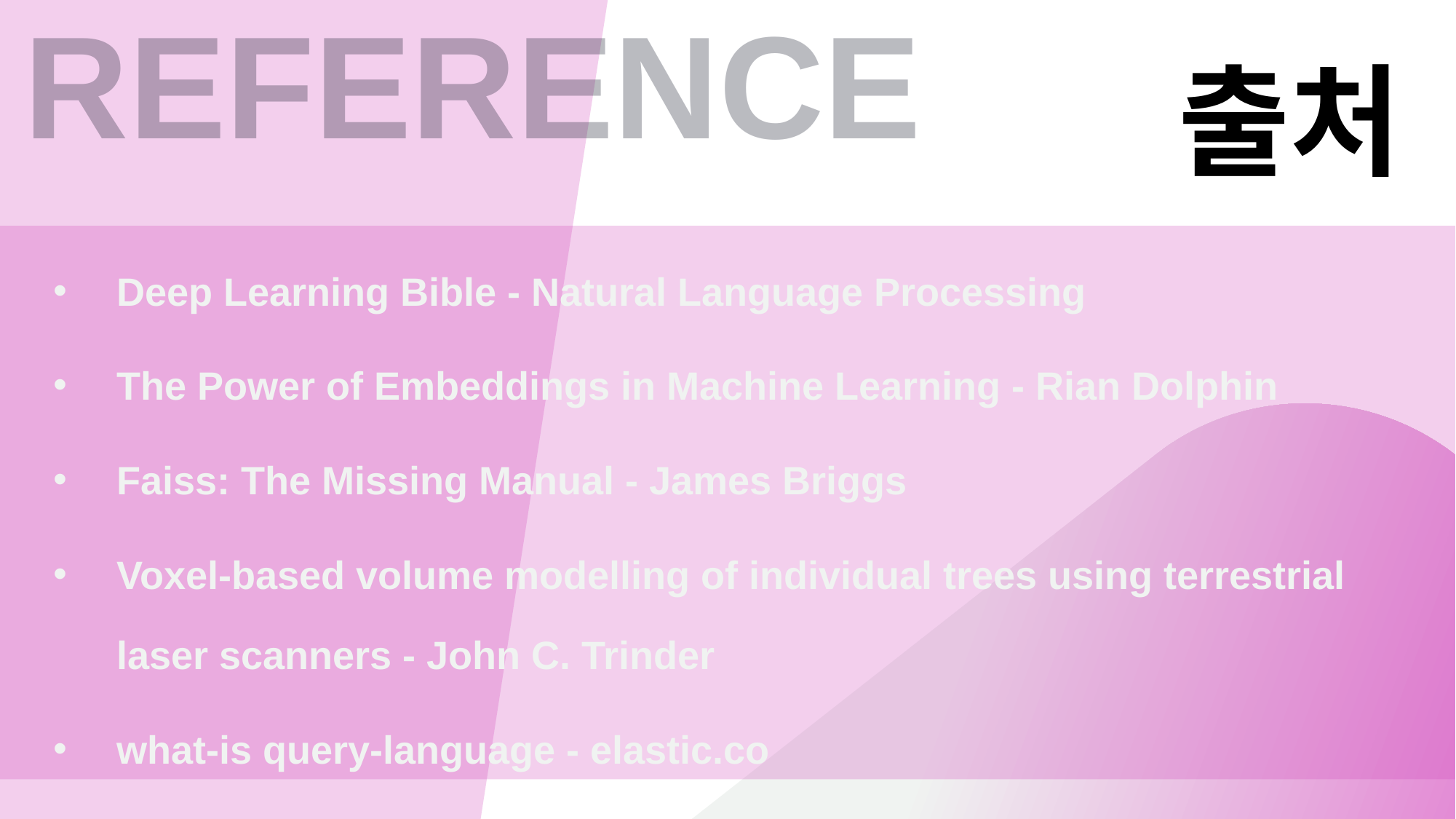

REFERENCE
# 출처

Deep Learning Bible - Natural Language Processing
The Power of Embeddings in Machine Learning - Rian Dolphin
Faiss: The Missing Manual - James Briggs
Voxel-based volume modelling of individual trees using terrestrial laser scanners - John C. Trinder
what-is query-language - elastic.co